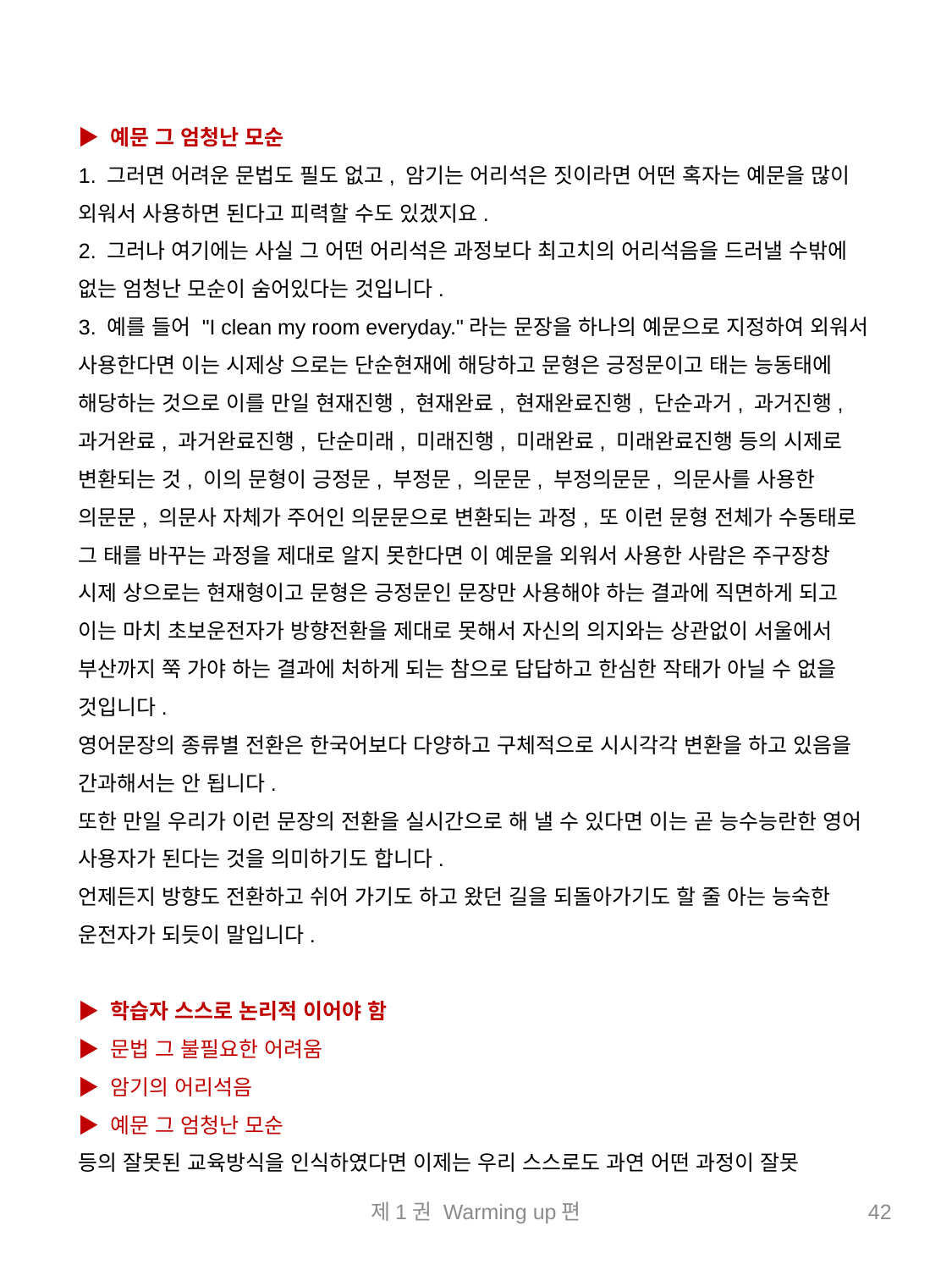

▶ 예문 그 엄청난 모순
1. 그러면 어려운 문법도 필도 없고, 암기는 어리석은 짓이라면 어떤 혹자는 예문을 많이 외워서 사용하면 된다고 피력할 수도 있겠지요.
2. 그러나 여기에는 사실 그 어떤 어리석은 과정보다 최고치의 어리석음을 드러낼 수밖에 없는 엄청난 모순이 숨어있다는 것입니다.
3. 예를 들어 "I clean my room everyday."라는 문장을 하나의 예문으로 지정하여 외워서 사용한다면 이는 시제상 으로는 단순현재에 해당하고 문형은 긍정문이고 태는 능동태에 해당하는 것으로 이를 만일 현재진행, 현재완료, 현재완료진행, 단순과거, 과거진행, 과거완료, 과거완료진행, 단순미래, 미래진행, 미래완료, 미래완료진행 등의 시제로 변환되는 것, 이의 문형이 긍정문, 부정문, 의문문, 부정의문문, 의문사를 사용한 의문문, 의문사 자체가 주어인 의문문으로 변환되는 과정, 또 이런 문형 전체가 수동태로 그 태를 바꾸는 과정을 제대로 알지 못한다면 이 예문을 외워서 사용한 사람은 주구장창 시제 상으로는 현재형이고 문형은 긍정문인 문장만 사용해야 하는 결과에 직면하게 되고 이는 마치 초보운전자가 방향전환을 제대로 못해서 자신의 의지와는 상관없이 서울에서 부산까지 쭉 가야 하는 결과에 처하게 되는 참으로 답답하고 한심한 작태가 아닐 수 없을 것입니다.
영어문장의 종류별 전환은 한국어보다 다양하고 구체적으로 시시각각 변환을 하고 있음을 간과해서는 안 됩니다.
또한 만일 우리가 이런 문장의 전환을 실시간으로 해 낼 수 있다면 이는 곧 능수능란한 영어 사용자가 된다는 것을 의미하기도 합니다.
언제든지 방향도 전환하고 쉬어 가기도 하고 왔던 길을 되돌아가기도 할 줄 아는 능숙한 운전자가 되듯이 말입니다.

▶ 학습자 스스로 논리적 이어야 함
▶ 문법 그 불필요한 어려움
▶ 암기의 어리석음
▶ 예문 그 엄청난 모순
등의 잘못된 교육방식을 인식하였다면 이제는 우리 스스로도 과연 어떤 과정이 잘못
제1권 Warming up편
42